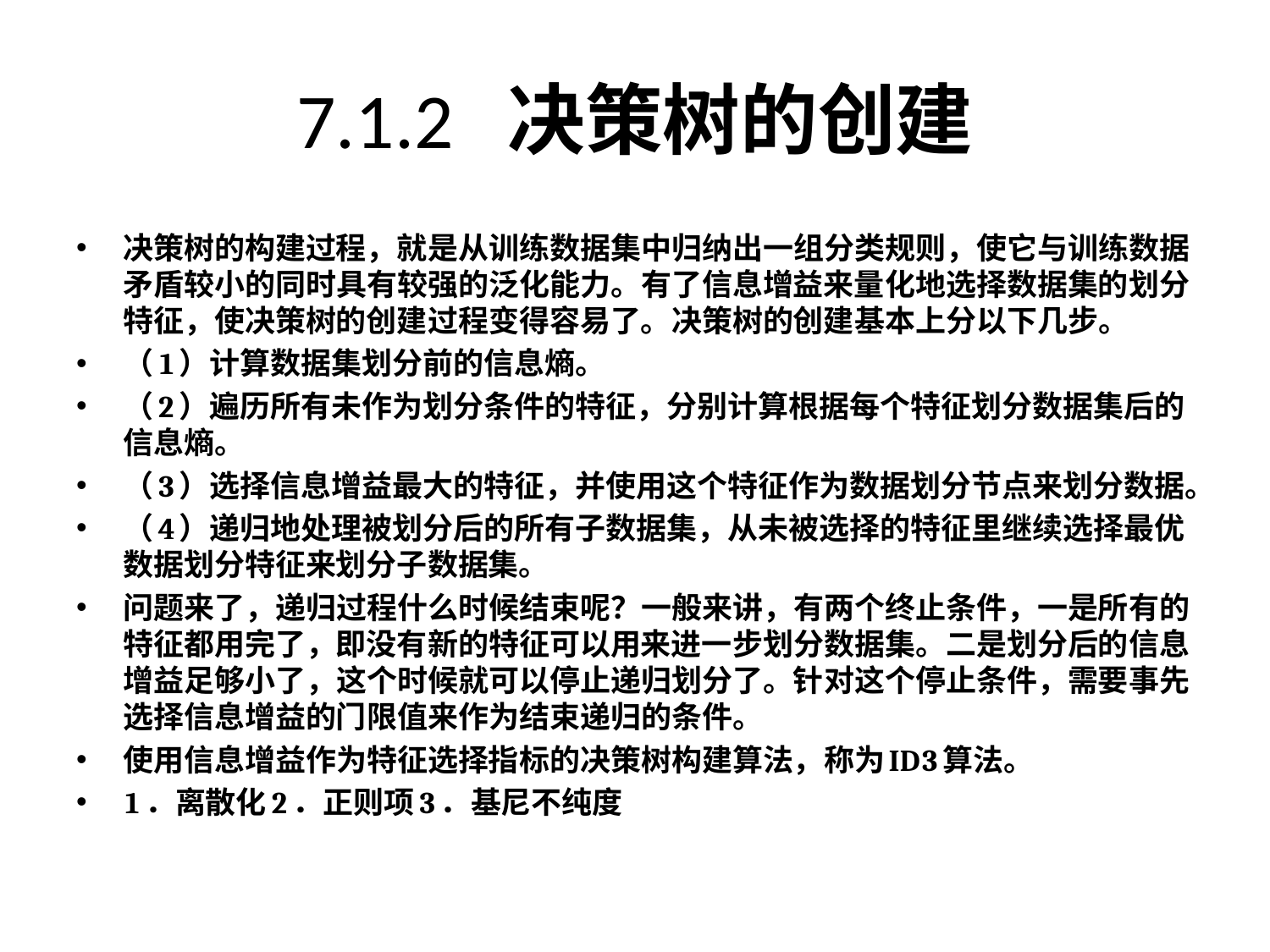

# 7.1.2  决策树的创建
决策树的构建过程，就是从训练数据集中归纳出一组分类规则，使它与训练数据矛盾较小的同时具有较强的泛化能力。有了信息增益来量化地选择数据集的划分特征，使决策树的创建过程变得容易了。决策树的创建基本上分以下几步。
（1）计算数据集划分前的信息熵。
（2）遍历所有未作为划分条件的特征，分别计算根据每个特征划分数据集后的信息熵。
（3）选择信息增益最大的特征，并使用这个特征作为数据划分节点来划分数据。
（4）递归地处理被划分后的所有子数据集，从未被选择的特征里继续选择最优数据划分特征来划分子数据集。
问题来了，递归过程什么时候结束呢？一般来讲，有两个终止条件，一是所有的特征都用完了，即没有新的特征可以用来进一步划分数据集。二是划分后的信息增益足够小了，这个时候就可以停止递归划分了。针对这个停止条件，需要事先选择信息增益的门限值来作为结束递归的条件。
使用信息增益作为特征选择指标的决策树构建算法，称为ID3算法。
1．离散化2．正则项3．基尼不纯度